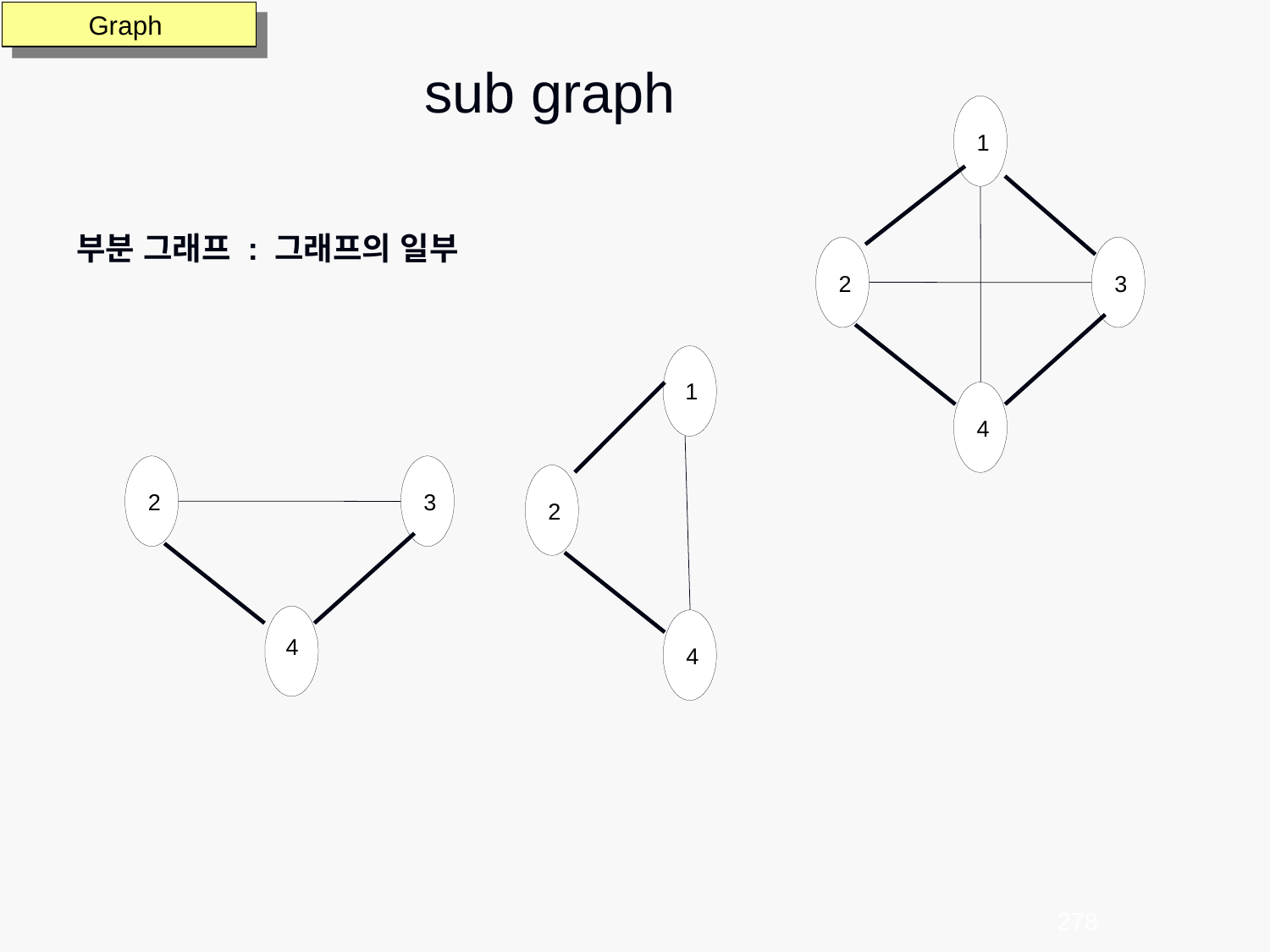

sub graph
Graph

1

부분 그래프 : 그래프의 일부

2
3

1

4

2
3
2

4
4
278